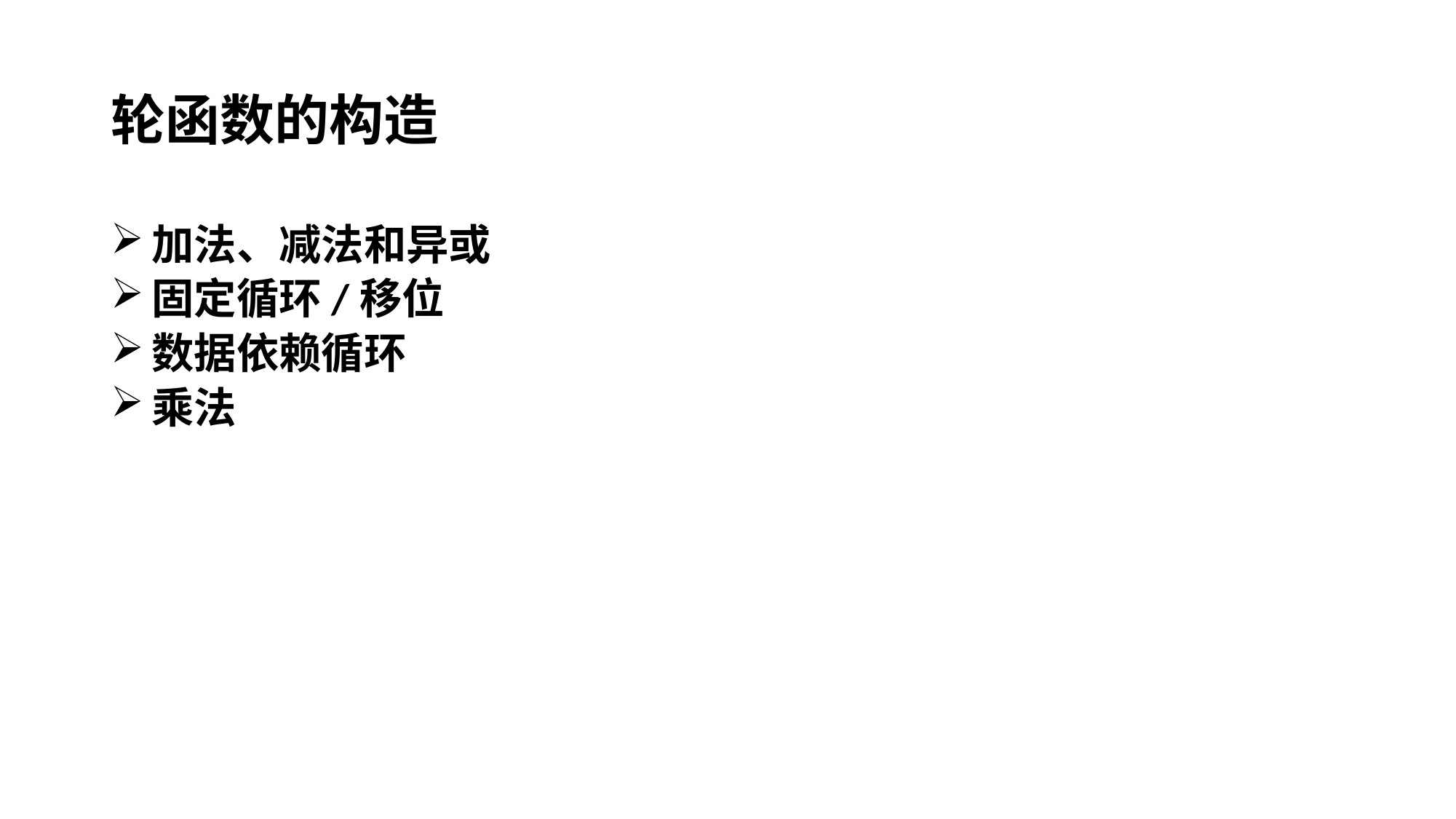

# 轮函数的构造
加法、减法和异或
固定循环/移位
数据依赖循环
乘法

46